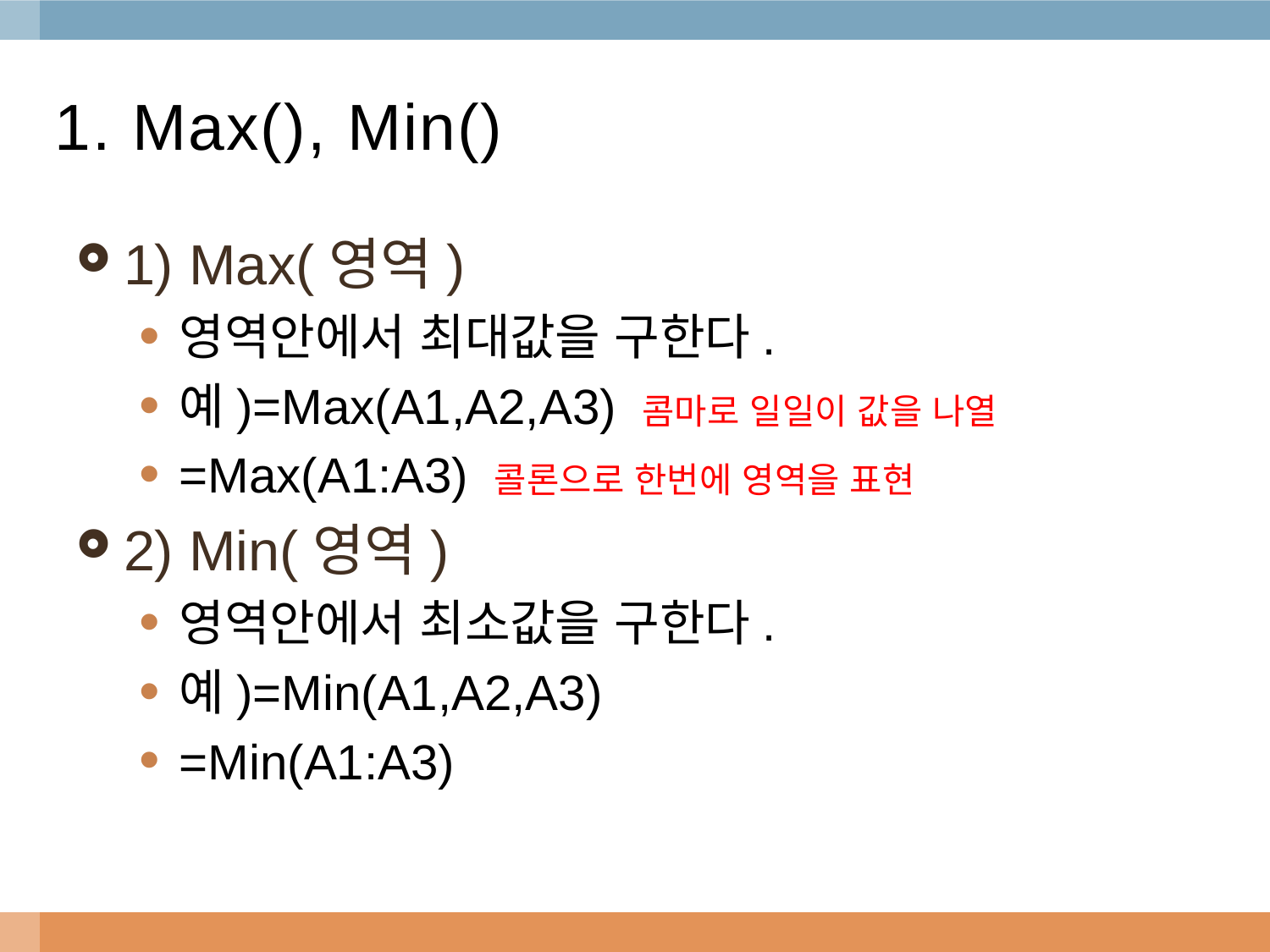

# 1. Max(), Min()
1) Max(영역)
영역안에서 최대값을 구한다.
예)=Max(A1,A2,A3) 콤마로 일일이 값을 나열
=Max(A1:A3) 콜론으로 한번에 영역을 표현
2) Min(영역)
영역안에서 최소값을 구한다.
예)=Min(A1,A2,A3)
=Min(A1:A3)